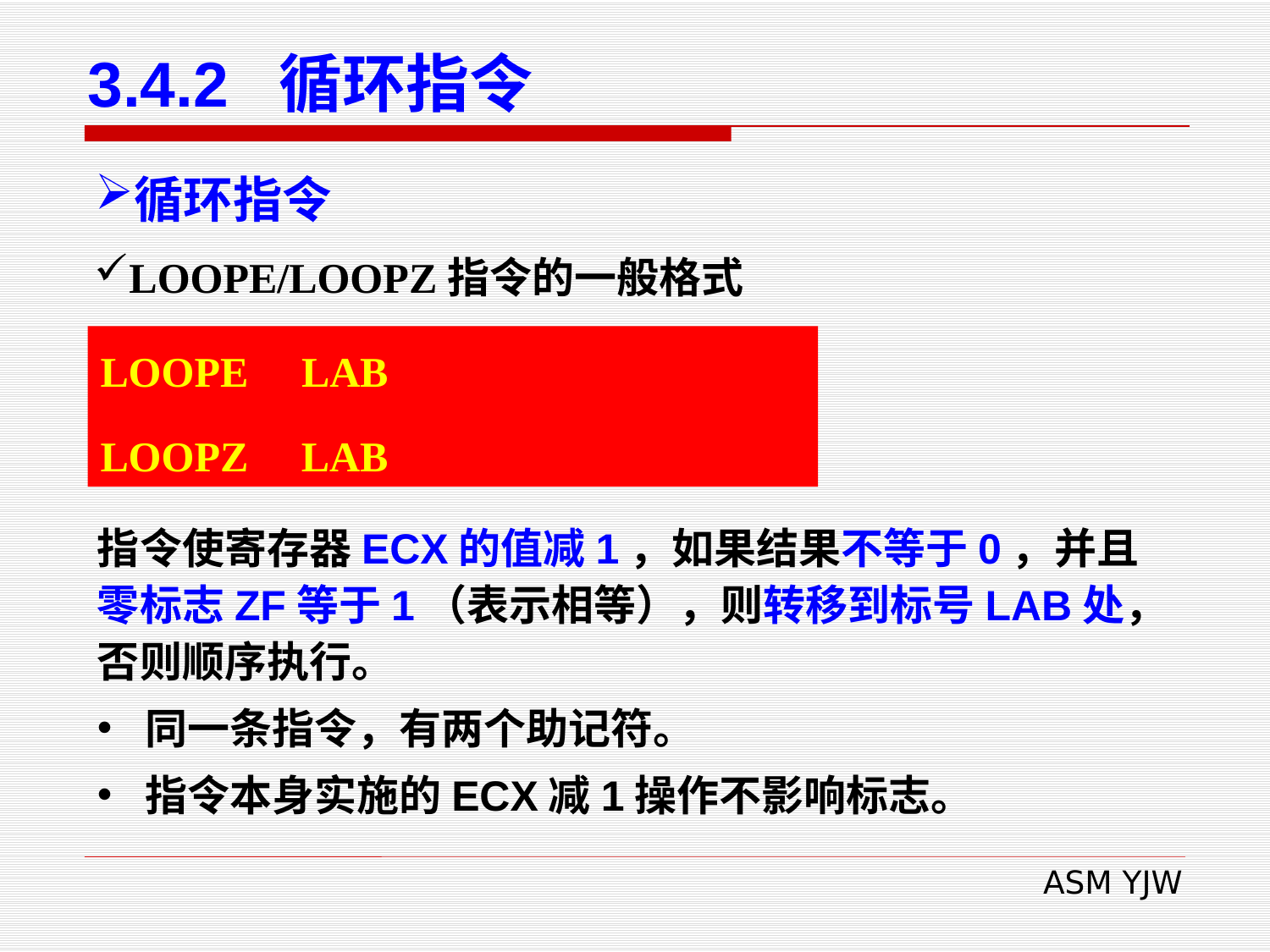

# 3.4.2  循环指令
循环指令
LOOPE/LOOPZ指令的一般格式
LOOPE     LAB
LOOPZ     LAB
指令使寄存器ECX的值减1，如果结果不等于0，并且零标志ZF等于1（表示相等），则转移到标号LAB处，否则顺序执行。
同一条指令，有两个助记符。
指令本身实施的ECX减1操作不影响标志。